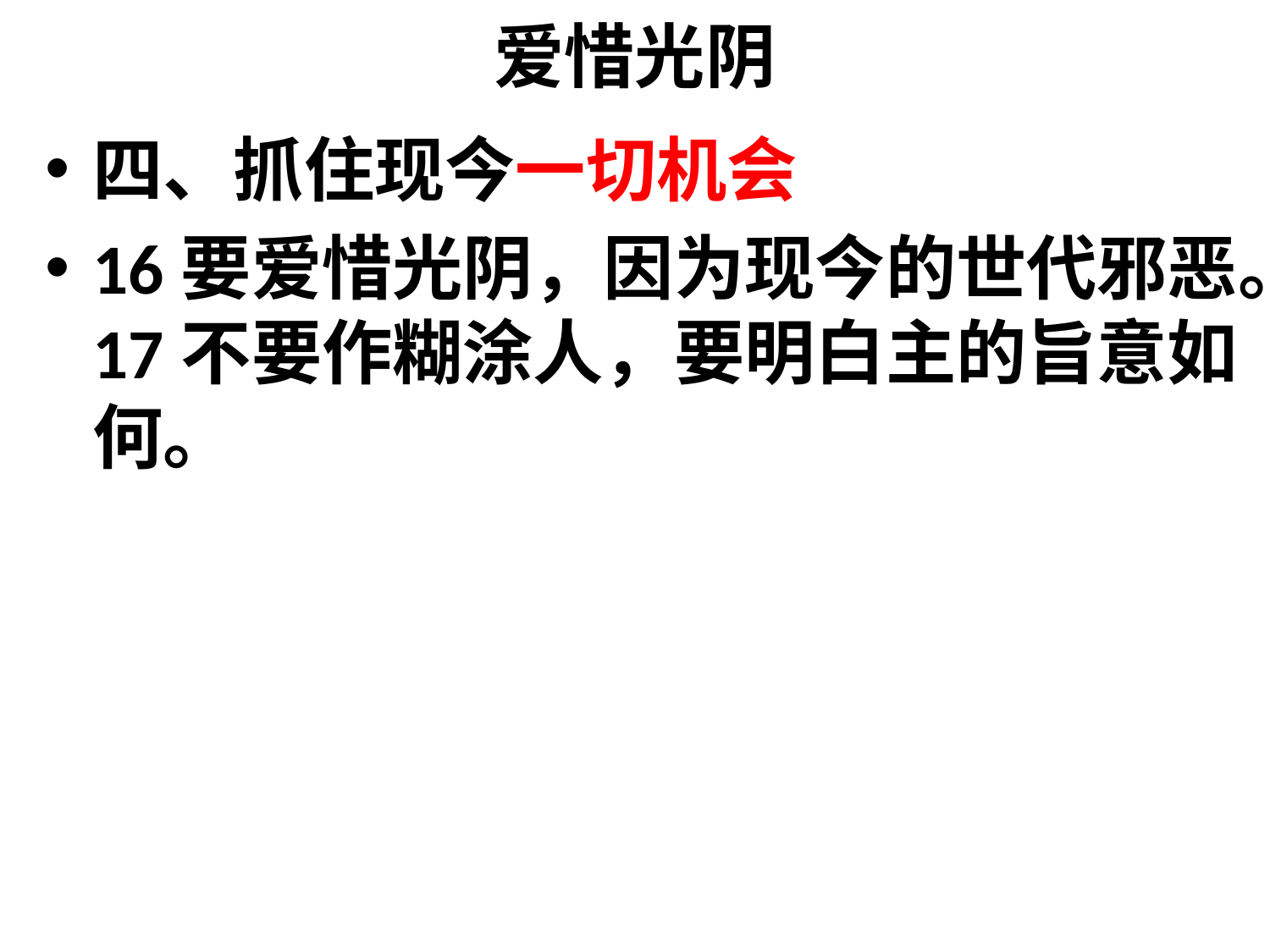

# 爱惜光阴
四、抓住现今一切机会
16要爱惜光阴，因为现今的世代邪恶。17不要作糊涂人，要明白主的旨意如何。